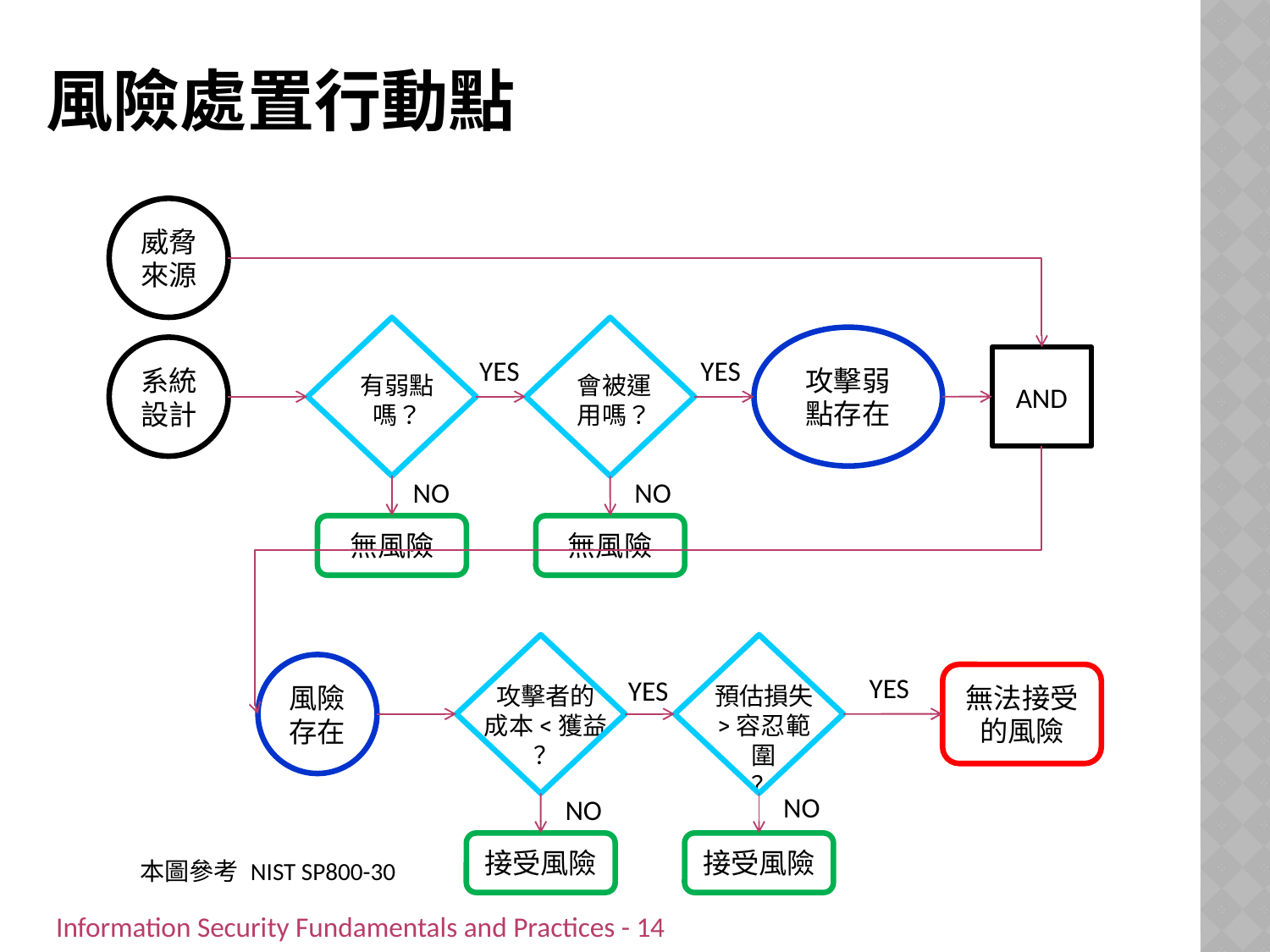

# 風險處置行動點
威脅來源

攻擊弱點存在
系統設計
YES
YES
AND
有弱點
嗎？
會被運
用嗎？
NO
NO
無風險
無風險

風險存在
YES
無法接受的風險
YES
攻擊者的
成本<獲益
？
預估損失
>容忍範圍
？
NO
NO
接受風險
接受風險
本圖參考 NIST SP800-30